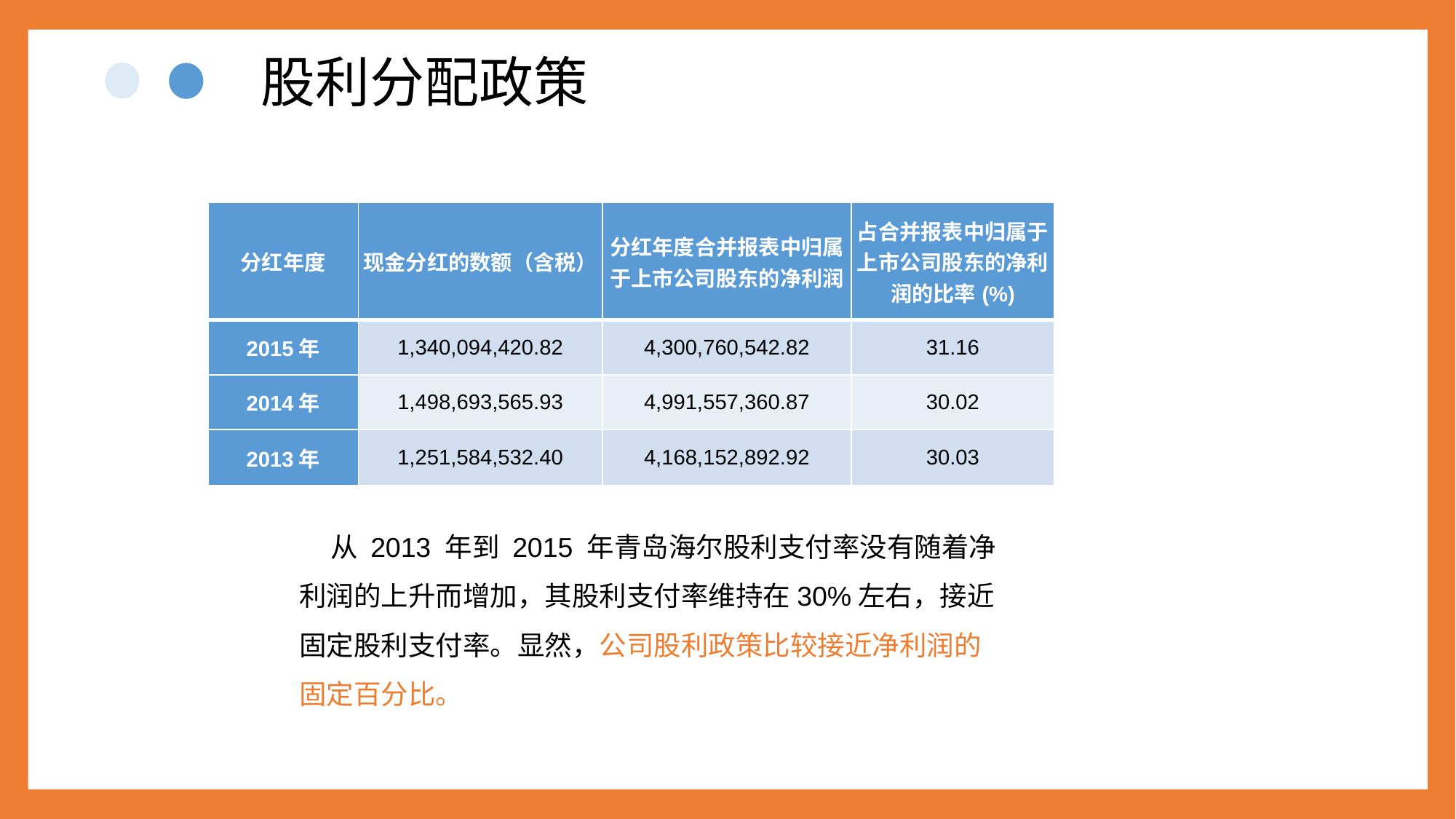

股利分配政策

| 分红年度 | 现金分红的数额（含税） | 分红年度合并报表中归属于上市公司股东的净利润 | 占合并报表中归属于上市公司股东的净利润的比率(%) |
| --- | --- | --- | --- |
| 2015年 | 1,340,094,420.82 | 4,300,760,542.82 | 31.16 |
| 2014年 | 1,498,693,565.93 | 4,991,557,360.87 | 30.02 |
| 2013年 | 1,251,584,532.40 | 4,168,152,892.92 | 30.03 |
    从 2013 年到 2015 年青岛海尔股利支付率没有随着净利润的上升而增加，其股利支付率维持在30%左右，接近固定股利支付率。显然，公司股利政策比较接近净利润的固定百分比。